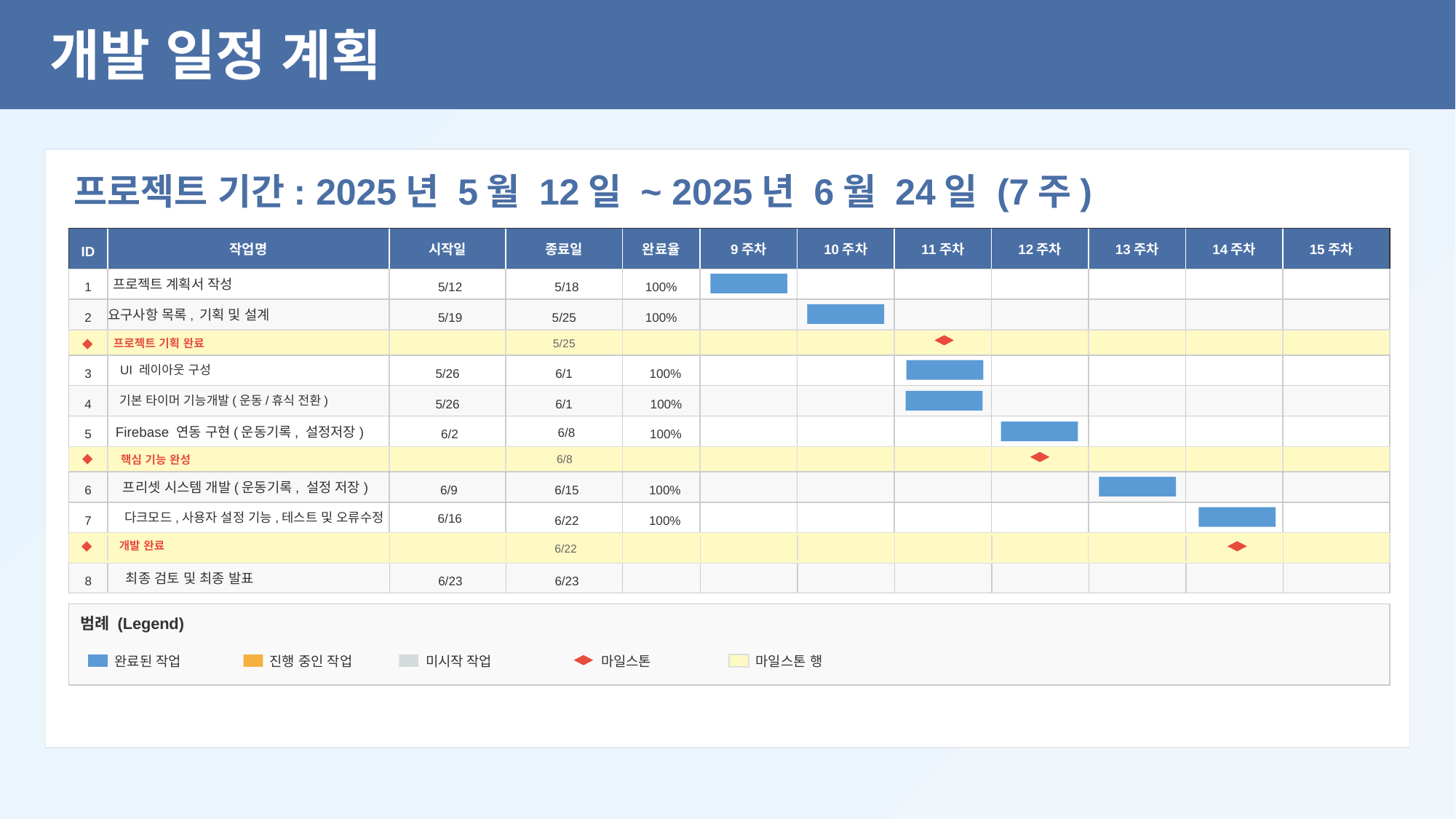

개발 일정 계획

프로젝트 기간: 2025년 5월 12일 ~ 2025년 6월 24일 (7주)

작업명
시작일
종료일
완료율
9주차
10주차
11주차
12주차
13주차
14주차
15주차
ID

프로젝트 계획서 작성

1
5/12
5/18
100%

요구사항 목록, 기획 및 설계

2
5/19
5/25
100%
◆

프로젝트 기획 완료
5/25

UI 레이아웃 구성
3
5/26
6/1
100%

기본 타이머 기능개발(운동/휴식 전환)
4
5/26
6/1
100%

  Firebase 연동 구현(운동기록, 설정저장)
6/8
5
6/2
100%
◆

6/8
핵심 기능 완성

  프리셋 시스템 개발(운동기록, 설정 저장)
6
6/9
6/15
100%

다크모드,사용자 설정 기능,테스트 및 오류수정
6/16
7
6/22
100%

최종 검토 및 최종 발표
8
6/23
6/23
100%

범례 (Legend)
완료된 작업
진행 중인 작업
미시작 작업
마일스톤
마일스톤 행

◆

개발 완료

6/22

최종 검토 및 최종 발표
8
6/23
6/23